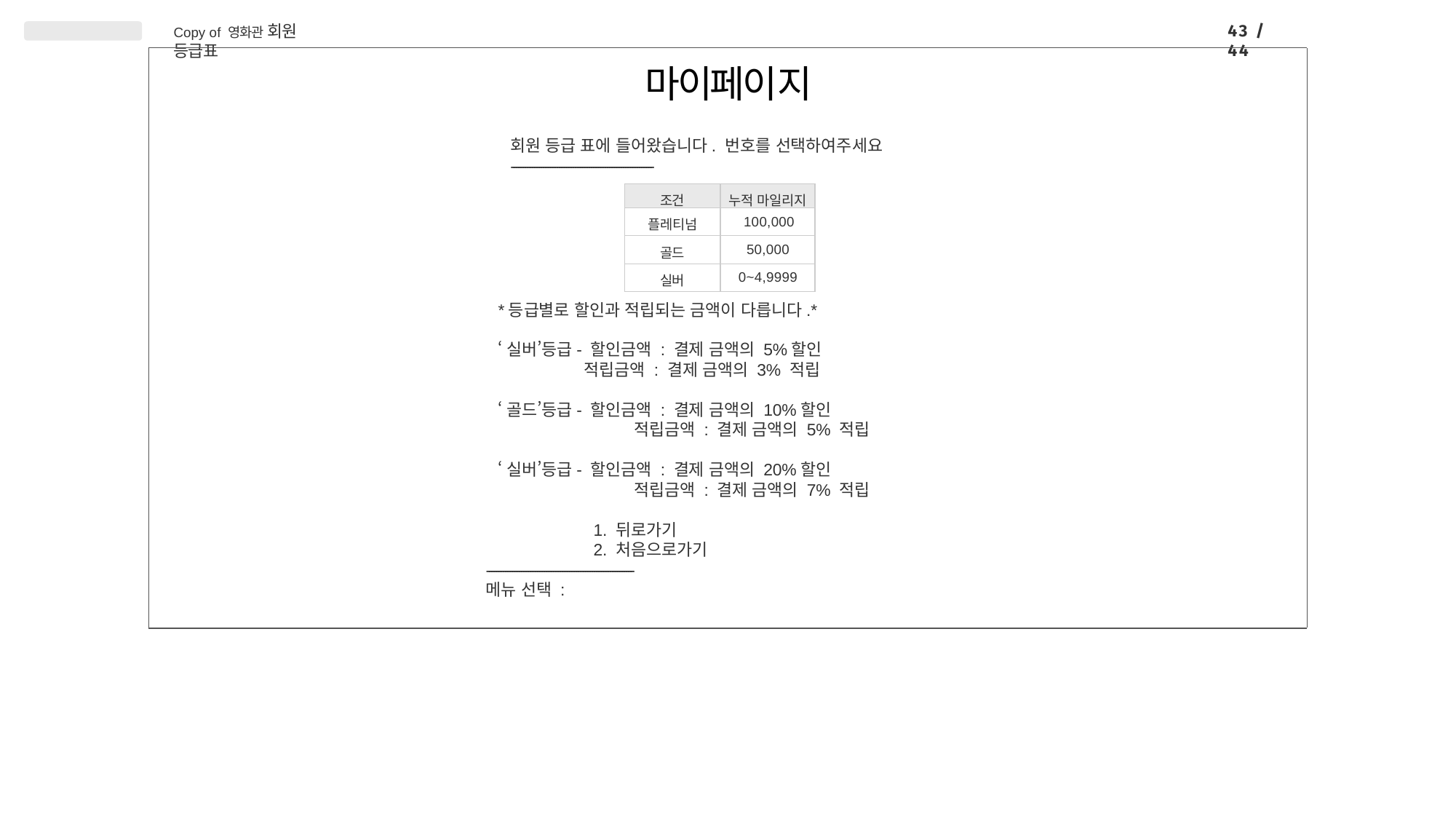

43 / 44
Copy of 영화관 회원 등급표

# 마이페이지
회원 등급 표에 들어왔습니다. 번호를 선택하여주세요
--------------------------------------------------------------
| 조건 | 누적 마일리지 |
| --- | --- |
| 플레티넘 | 100,000 |
| 골드 | 50,000 |
| 실버 | 0~4,9999 |
   *등급별로 할인과 적립되는 금액이 다릅니다.*

   ‘실버’등급- 할인금액 : 결제 금액의 5%할인
                     적립금액 : 결제 금액의 3% 적립

   ‘골드’등급- 할인금액 : 결제 금액의 10%할인
	        적립금액 : 결제 금액의 5% 적립

   ‘실버’등급- 할인금액 : 결제 금액의 20%할인
	        적립금액 : 결제 금액의 7% 적립

	1. 뒤로가기
	2. 처음으로가기
----------------------------------------------------------------
메뉴 선택 :